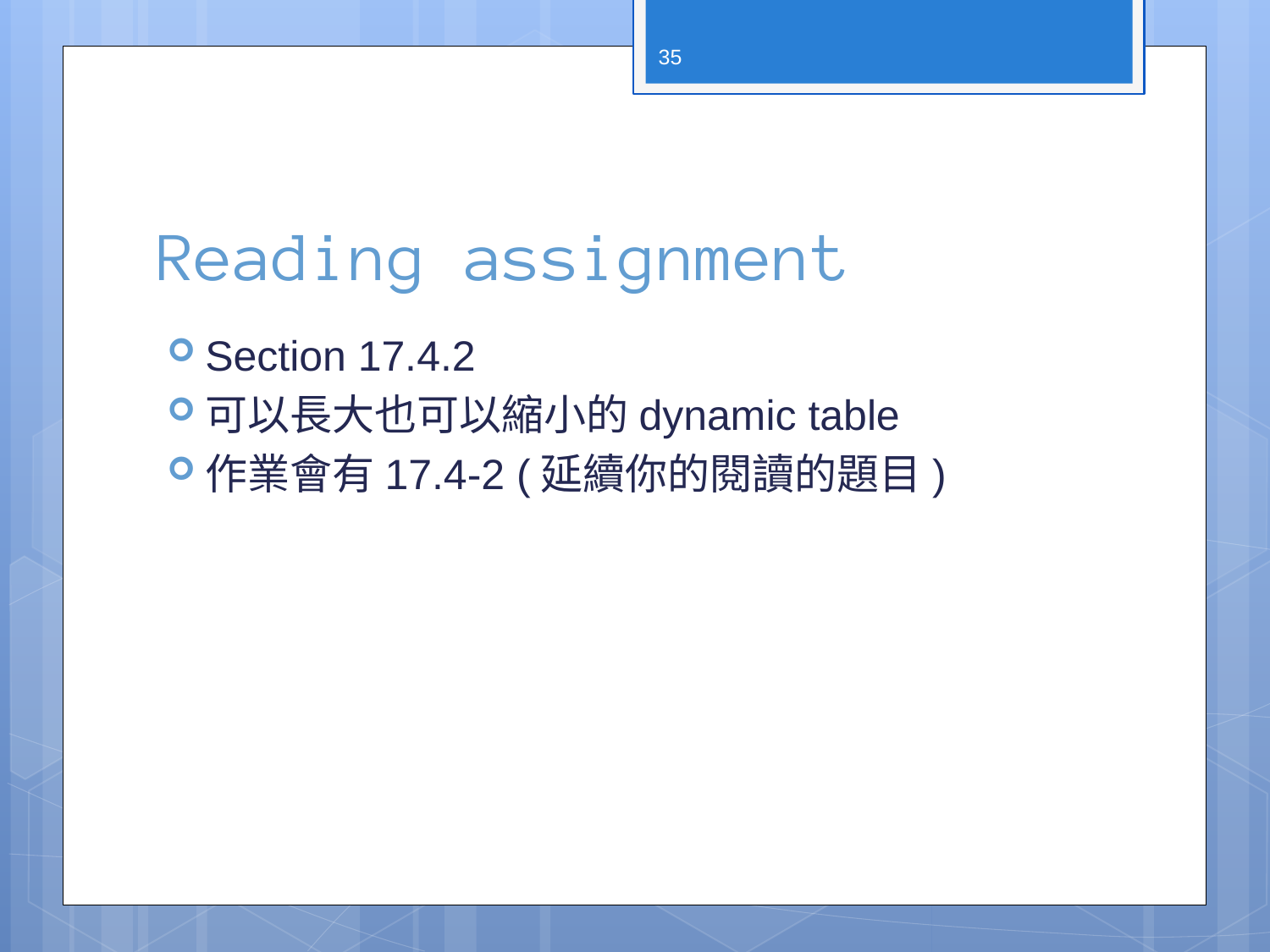

35
# Reading assignment
Section 17.4.2
可以長大也可以縮小的dynamic table
作業會有17.4-2 (延續你的閱讀的題目)